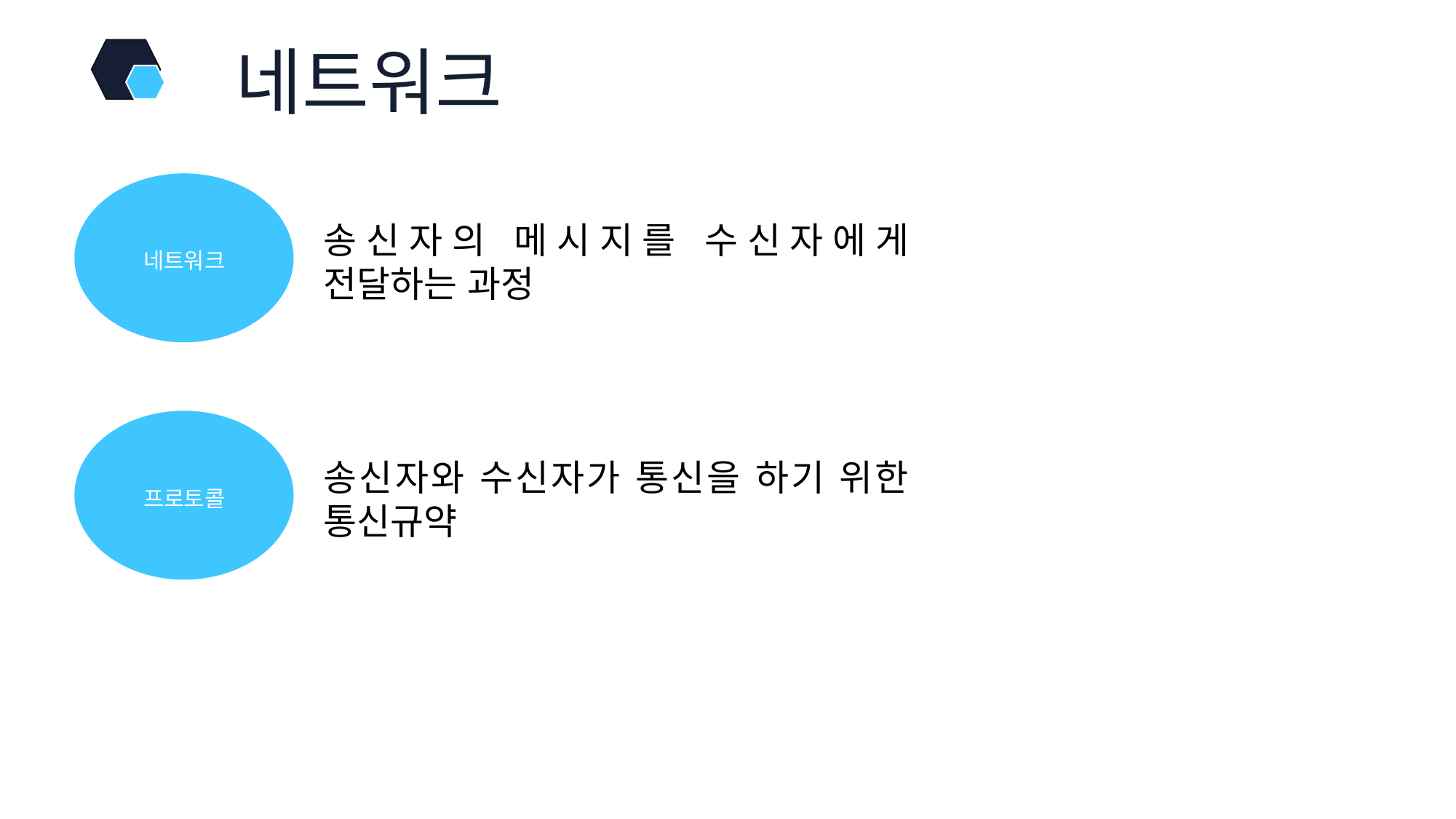

네트워크

네트워크
송신자의 메시지를 수신자에게 전달하는 과정

프로토콜
송신자와 수신자가 통신을 하기 위한 통신규약